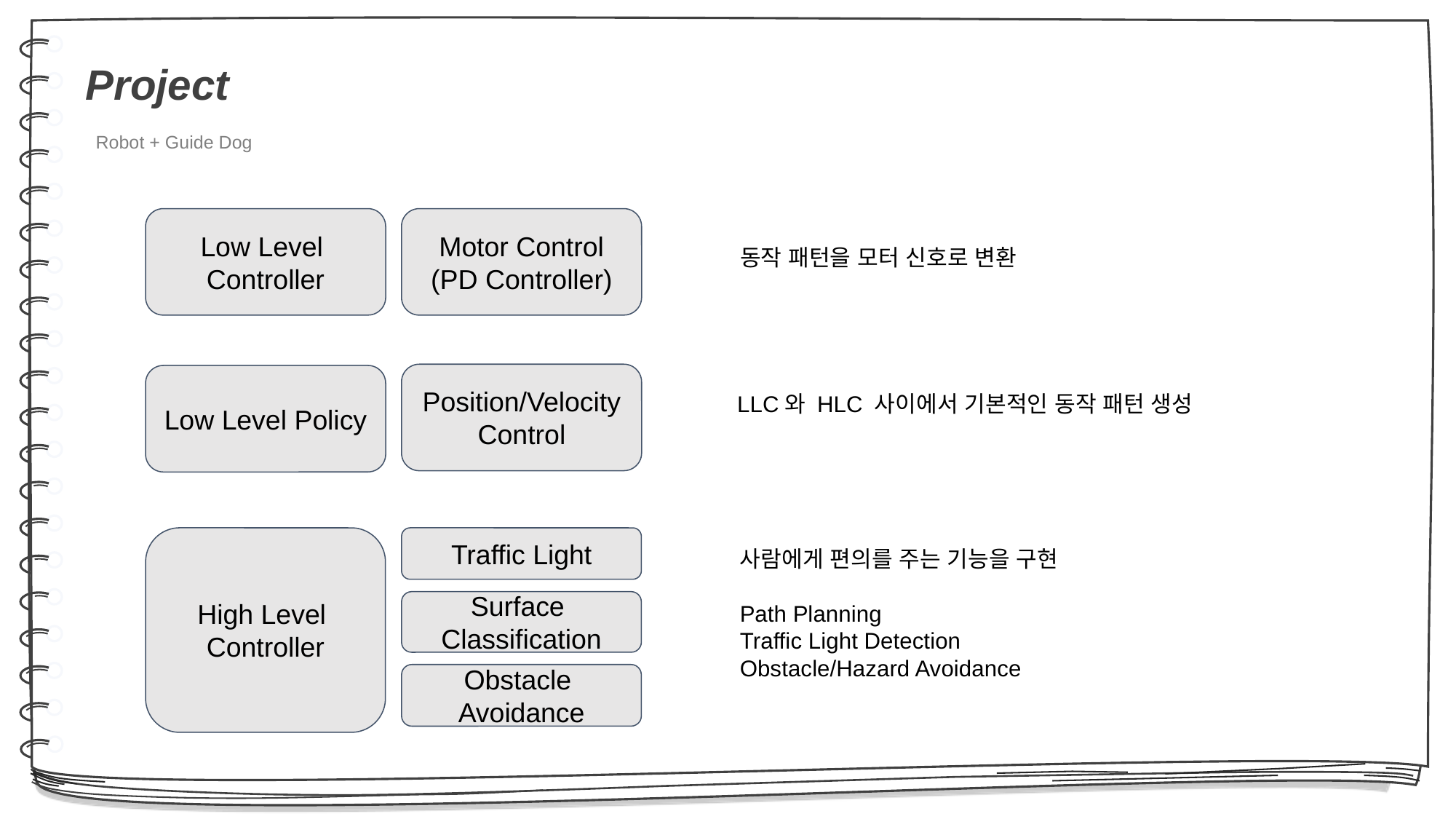

Project
  Robot + Guide Dog

Low Level
Controller
Motor Control
(PD Controller)
동작 패턴을 모터 신호로 변환
Position/Velocity Control
Low Level Policy
LLC와 HLC 사이에서 기본적인 동작 패턴 생성

High Level
Controller
Traffic Light
사람에게 편의를 주는 기능을 구현

Path Planning
Traffic Light Detection
Obstacle/Hazard Avoidance

Surface
Classification
Obstacle
Avoidance